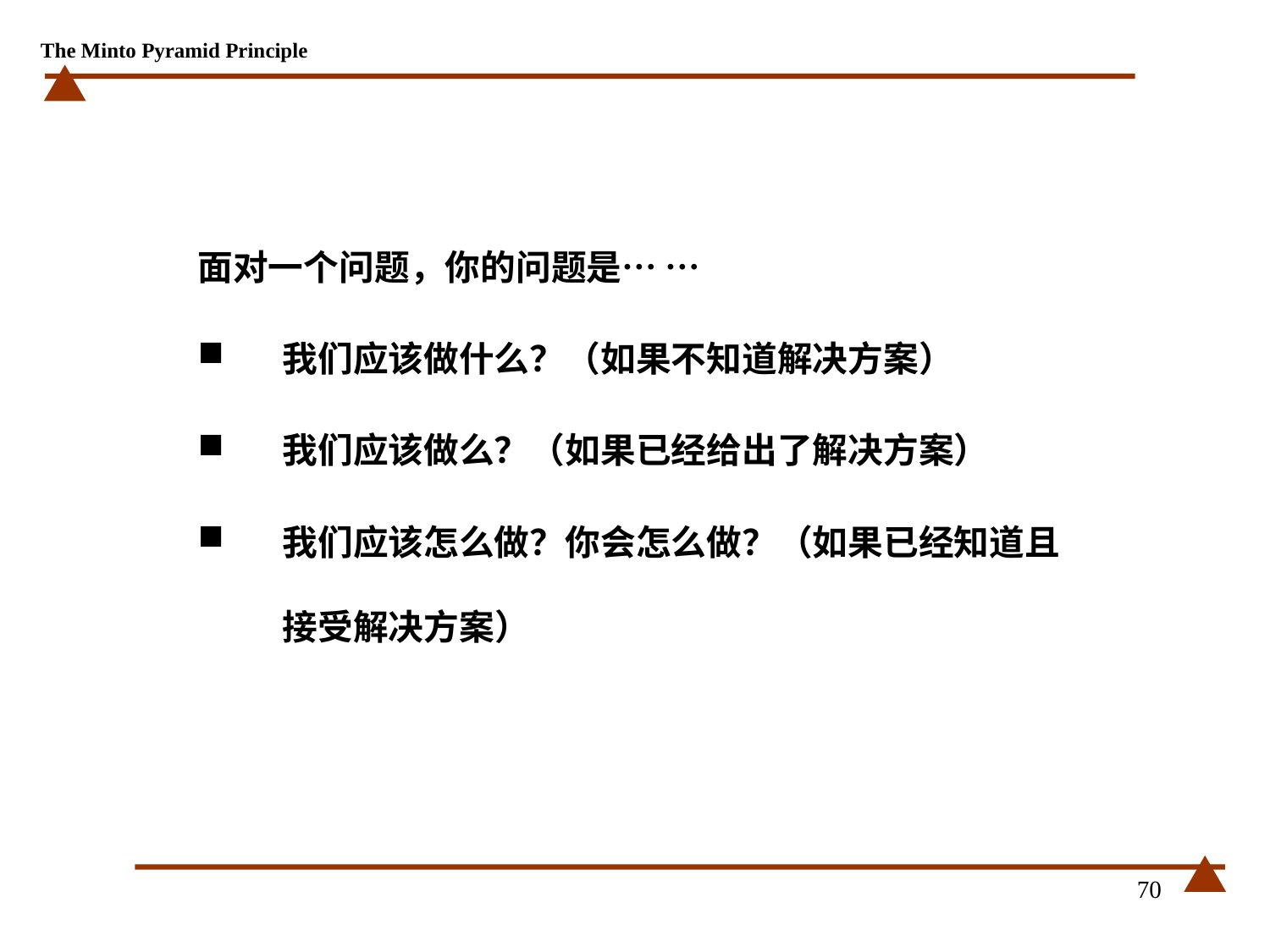

面对一个问题，你的问题是… …
我们应该做什么？（如果不知道解决方案）
我们应该做么？（如果已经给出了解决方案）
我们应该怎么做？你会怎么做？（如果已经知道且接受解决方案）
70